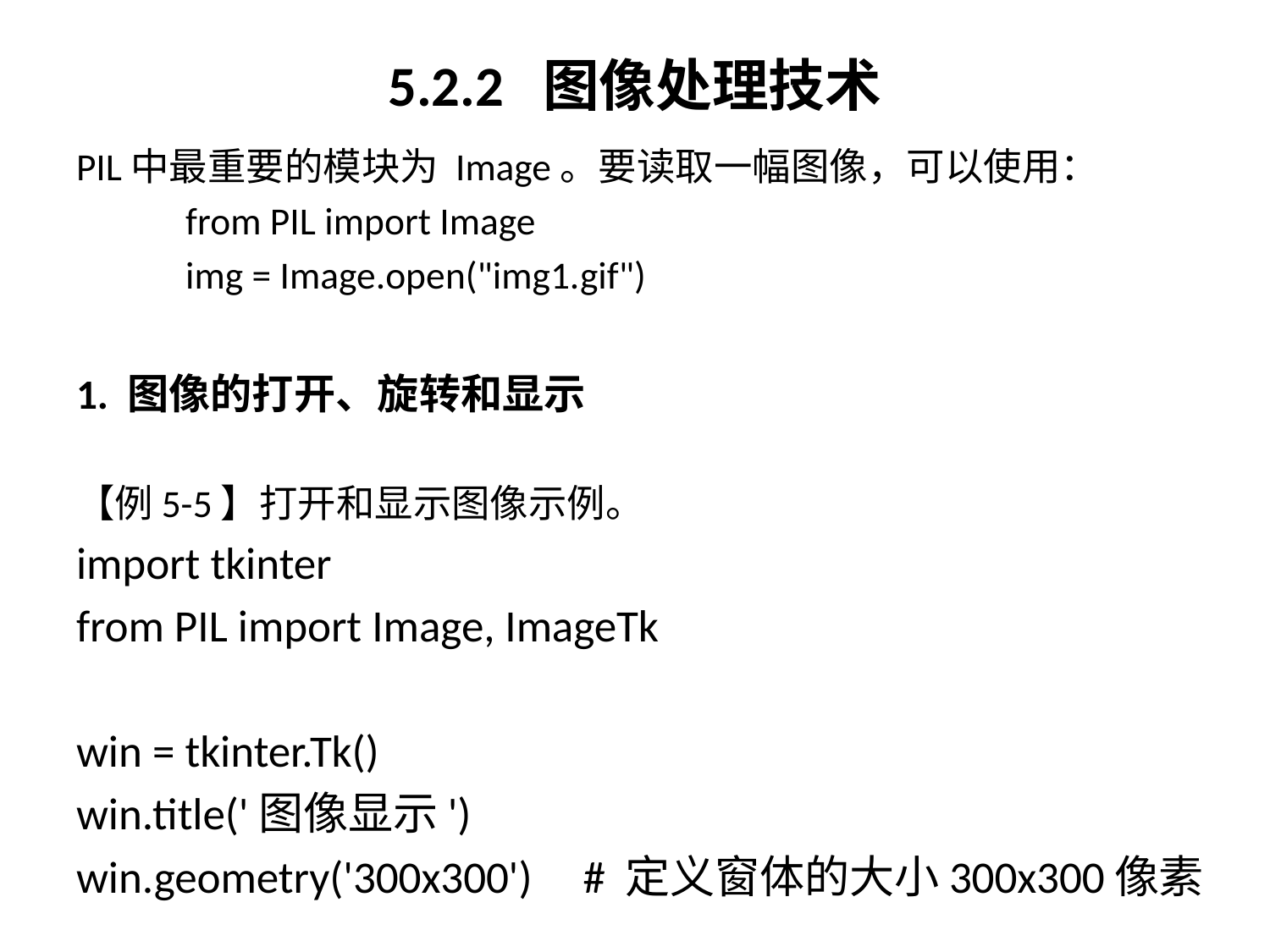

# 5.2.2  图像处理技术
PIL中最重要的模块为 Image。要读取一幅图像，可以使用：
from PIL import Image
img = Image.open("img1.gif")

1. 图像的打开、旋转和显示

【例5-5】打开和显示图像示例。
import tkinter
from PIL import Image, ImageTk

win = tkinter.Tk()
win.title('图像显示')
win.geometry('300x300')     # 定义窗体的大小300x300像素